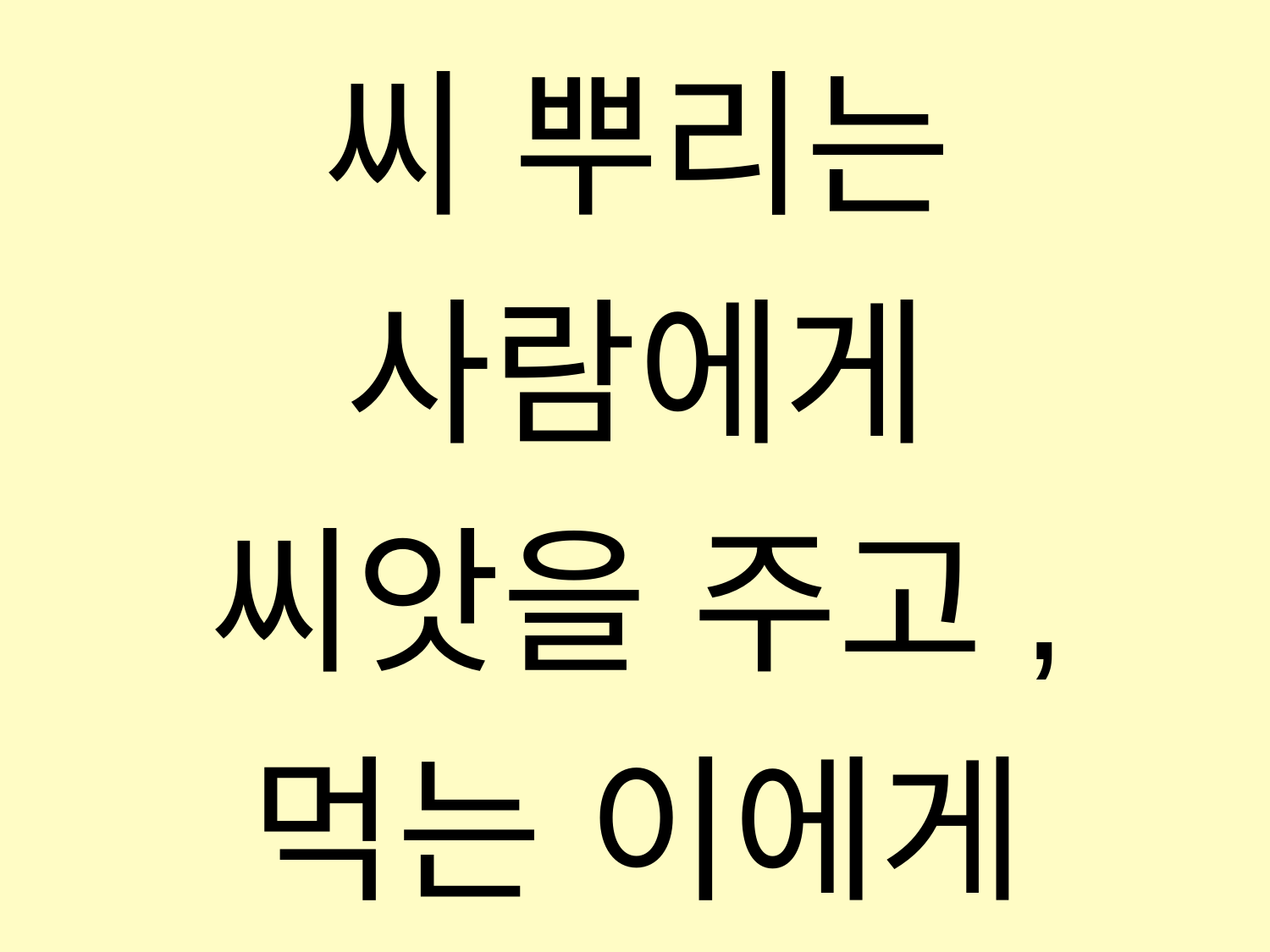

씨 뿌리는 사람에게
씨앗을 주고, 먹는 이에게
양식을 준다.
이처럼 내 입에서